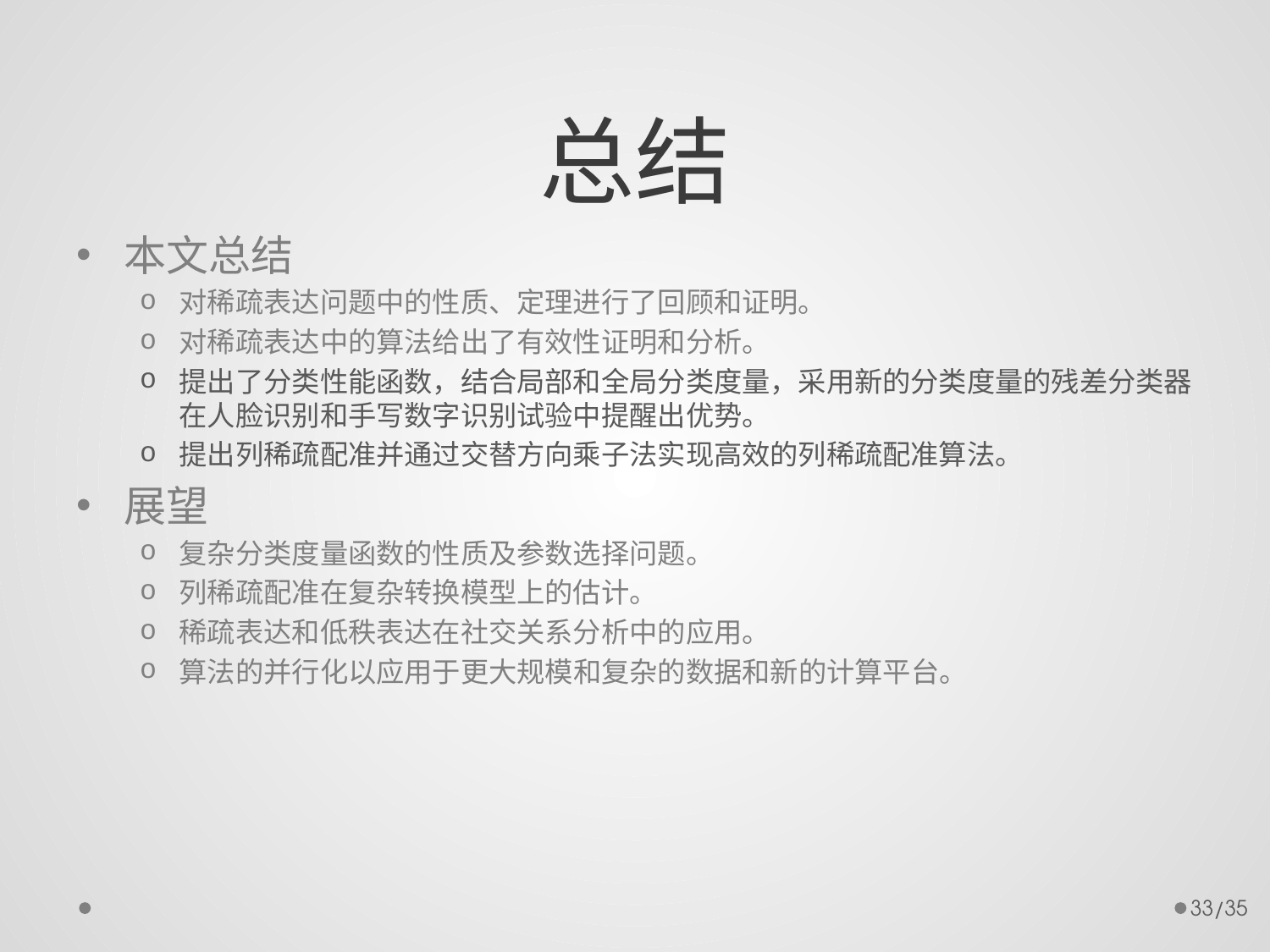

# 总结
本文总结
对稀疏表达问题中的性质、定理进行了回顾和证明。
对稀疏表达中的算法给出了有效性证明和分析。
提出了分类性能函数，结合局部和全局分类度量，采用新的分类度量的残差分类器在人脸识别和手写数字识别试验中提醒出优势。
提出列稀疏配准并通过交替方向乘子法实现高效的列稀疏配准算法。
展望
复杂分类度量函数的性质及参数选择问题。
列稀疏配准在复杂转换模型上的估计。
稀疏表达和低秩表达在社交关系分析中的应用。
算法的并行化以应用于更大规模和复杂的数据和新的计算平台。

33/35